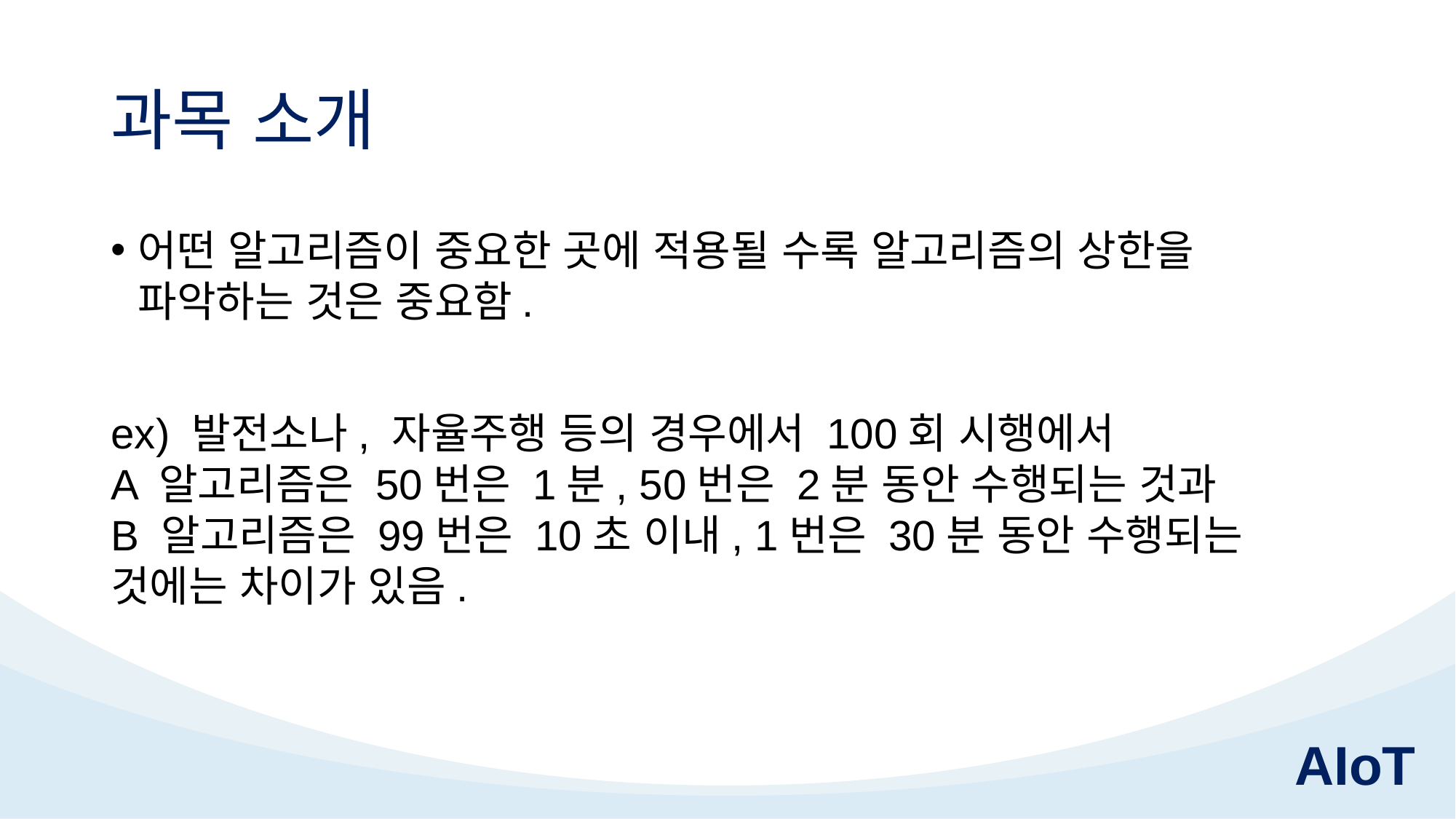

# 과목 소개
어떤 알고리즘이 중요한 곳에 적용될 수록 알고리즘의 상한을 파악하는 것은 중요함.

ex) 발전소나, 자율주행 등의 경우에서 100회 시행에서
A 알고리즘은 50번은 1분, 50번은 2분 동안 수행되는 것과
B 알고리즘은 99번은 10초 이내, 1번은 30분 동안 수행되는 것에는 차이가 있음.